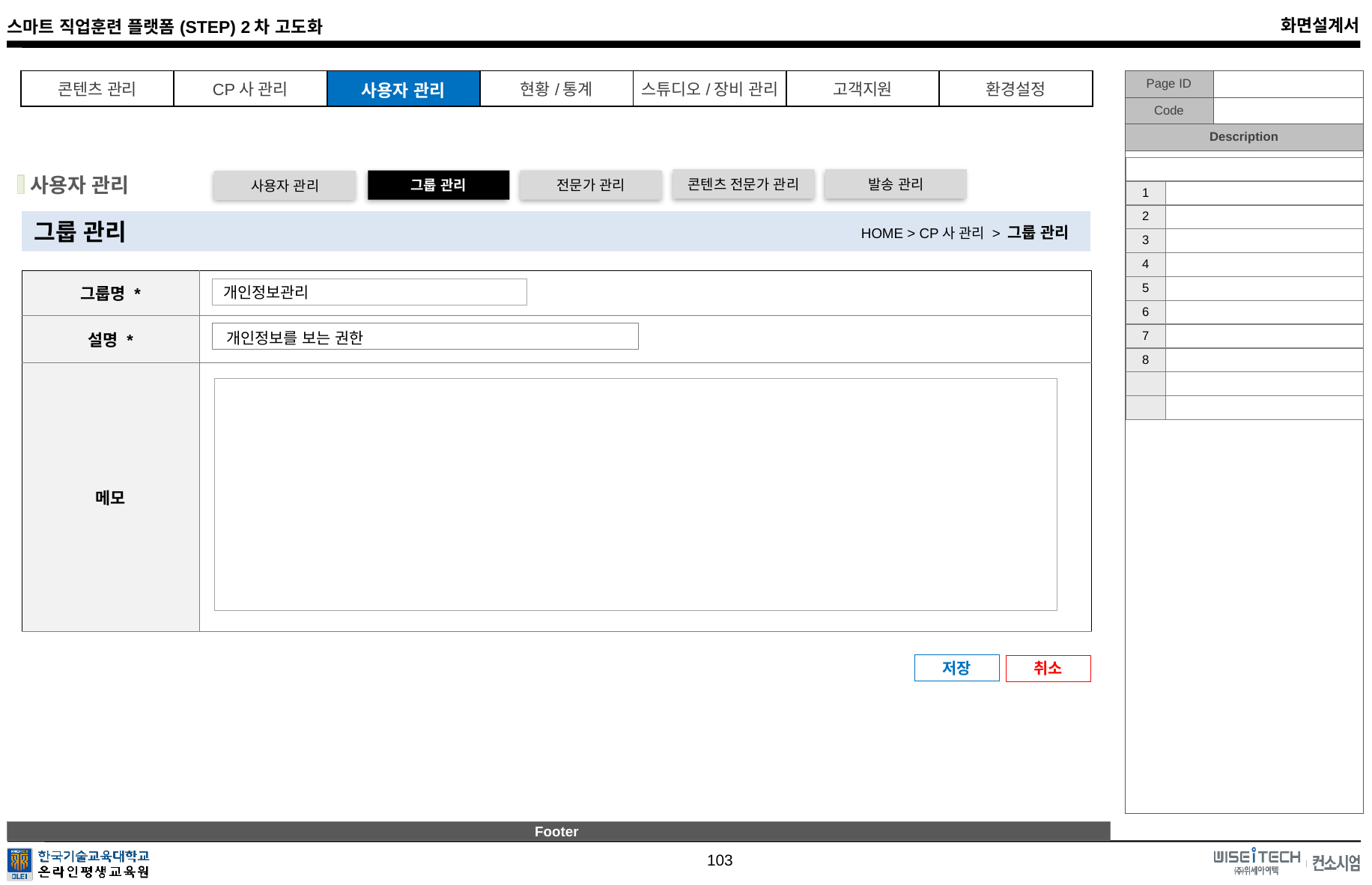

|  |  |
| --- | --- |
| 1 |  |
| 2 |  |
| 3 |  |
| 4 |  |
| 5 |  |
| 6 |  |
| 7 |  |
| 8 |  |
|  |  |
|  |  |
사용자 관리
콘텐츠 전문가 관리
발송 관리
그룹 관리
전문가 관리
사용자 관리

그룹 관리
HOME > CP사 관리 > 그룹 관리
| 그룹명 \* |  |
| --- | --- |
| 설명 \* |  |
| 메모 |  |
개인정보관리

 개인정보를 보는 권한

저장
취소
Footer